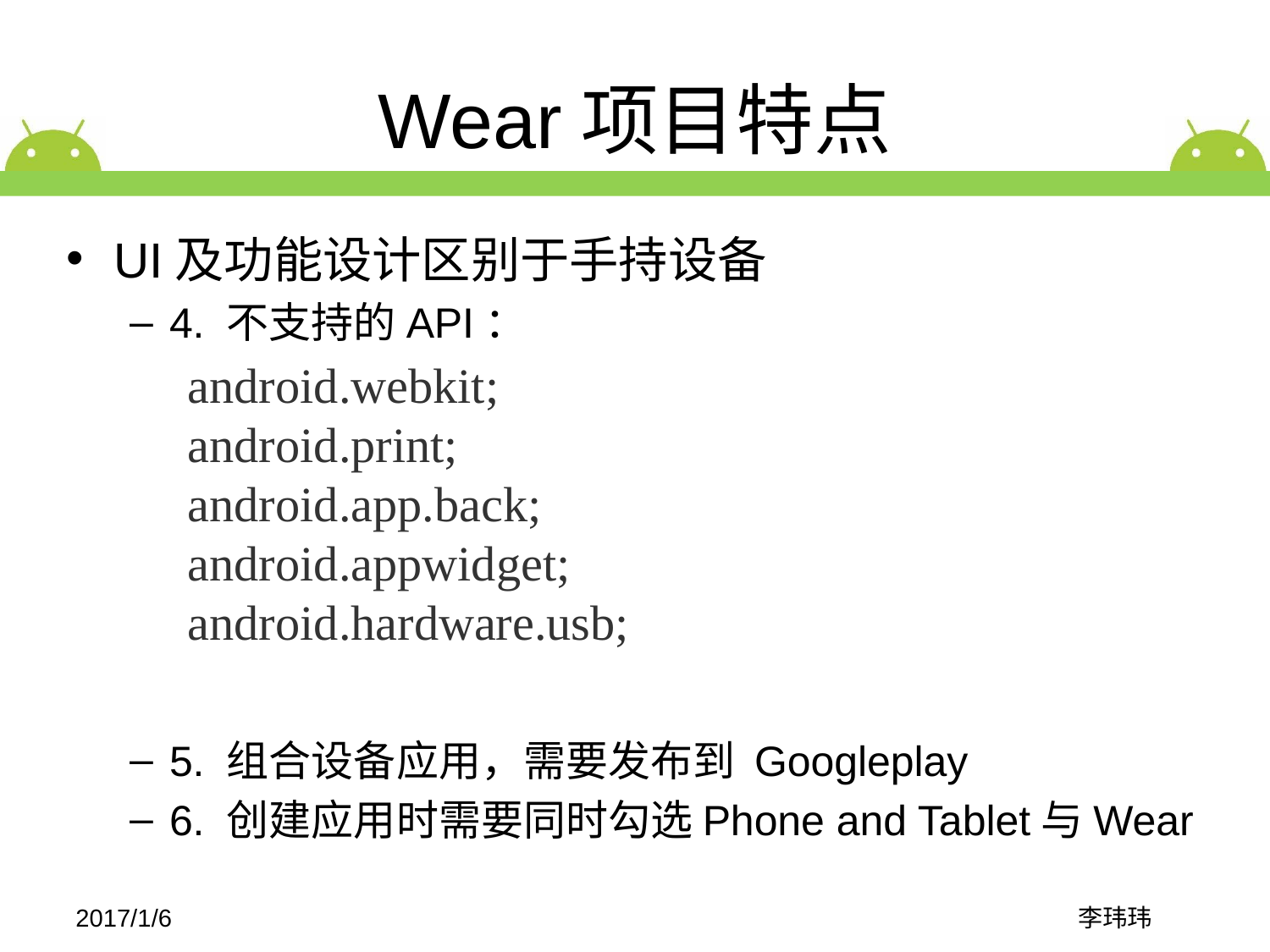

# Wear项目特点
UI及功能设计区别于手持设备
4. 不支持的API：

5. 组合设备应用，需要发布到 Googleplay
6. 创建应用时需要同时勾选Phone and Tablet与Wear
android.webkit;       android.print;
android.app.back;     android.appwidget;
android.hardware.usb;